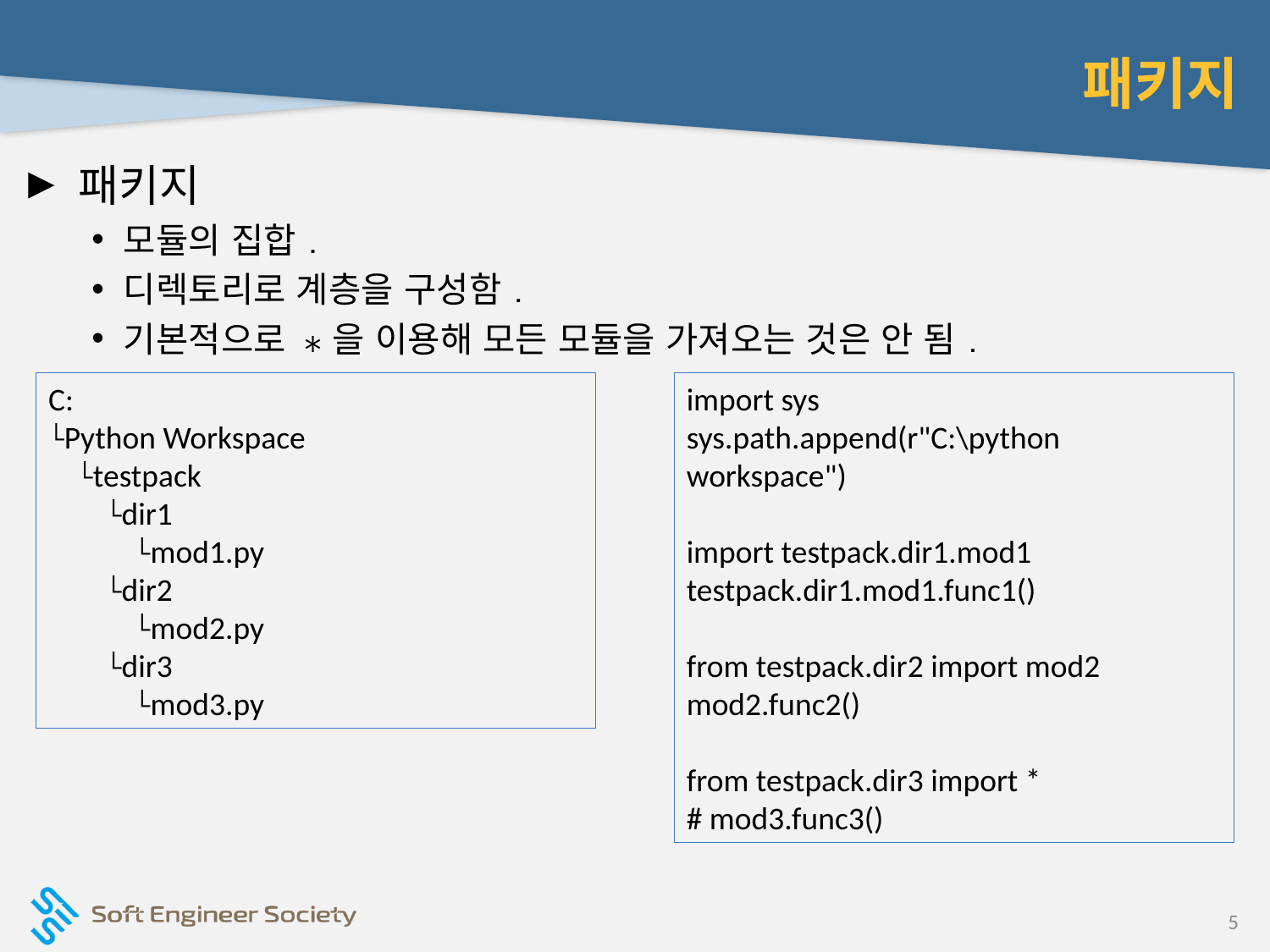

# 패키지
패키지
모듈의 집합.
디렉토리로 계층을 구성함.
기본적으로 *을 이용해 모든 모듈을 가져오는 것은 안 됨.
C:
└Python Workspace
    └testpack
        └dir1
            └mod1.py
        └dir2
            └mod2.py
        └dir3
            └mod3.py
import sys
sys.path.append(r"C:\python workspace")

import testpack.dir1.mod1
testpack.dir1.mod1.func1()

from testpack.dir2 import mod2
mod2.func2()

from testpack.dir3 import *
# mod3.func3()
5